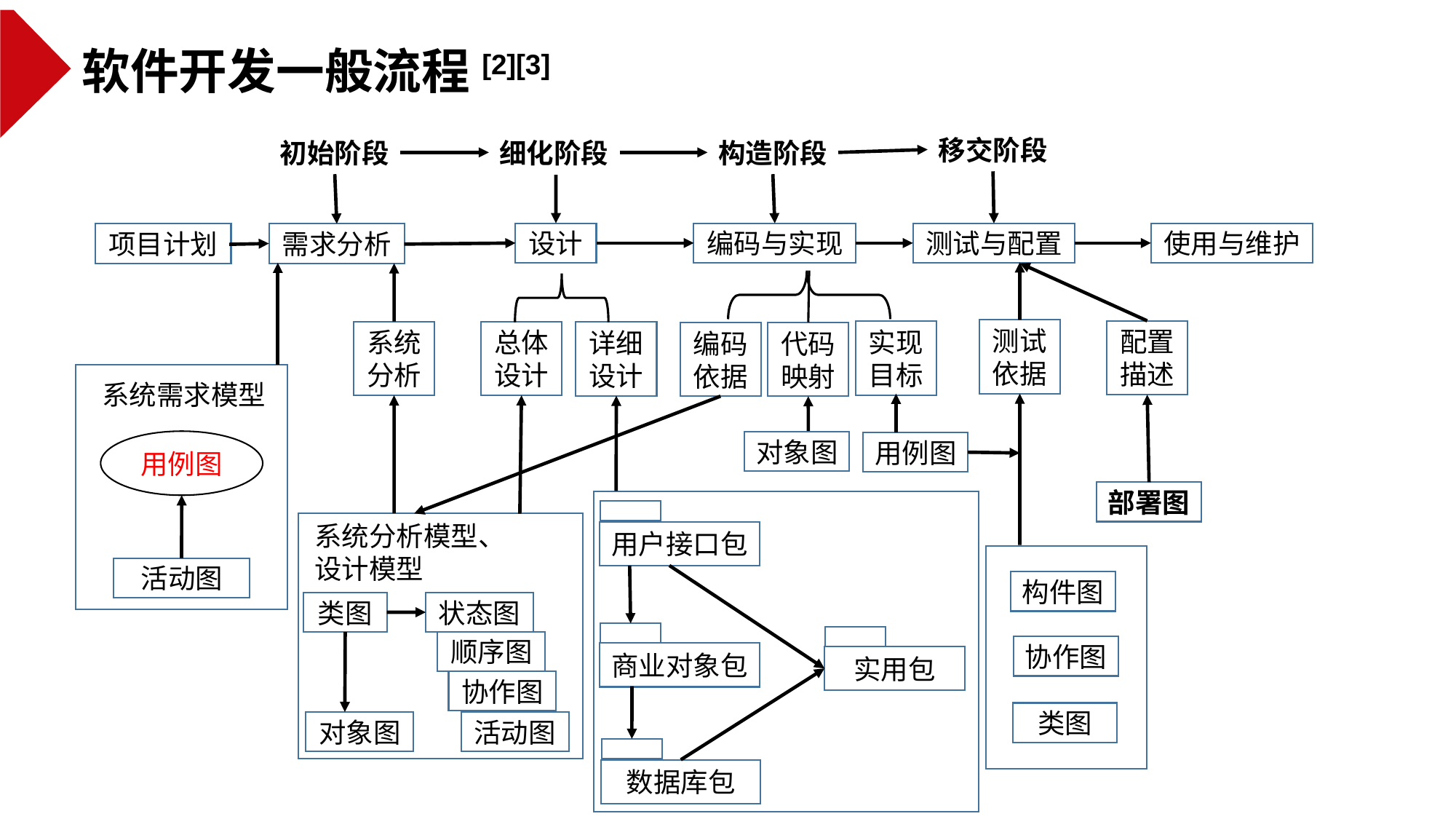

软件开发一般流程[2][3]
移交阶段
初始阶段
细化阶段
构造阶段

测试与配置
使用与维护
设计
编码与实现
项目计划
需求分析

测试依据
配置描述
实现目标
总体设计
系统分析
详细设计
代码映射
编码依据

系统需求模型
用例图
对象图
用例图
部署图

系统分析模型、
设计模型
用户接口包

活动图
构件图
类图
状态图

顺序图
协作图
商业对象包
实用包
协作图
类图
对象图
活动图

数据库包